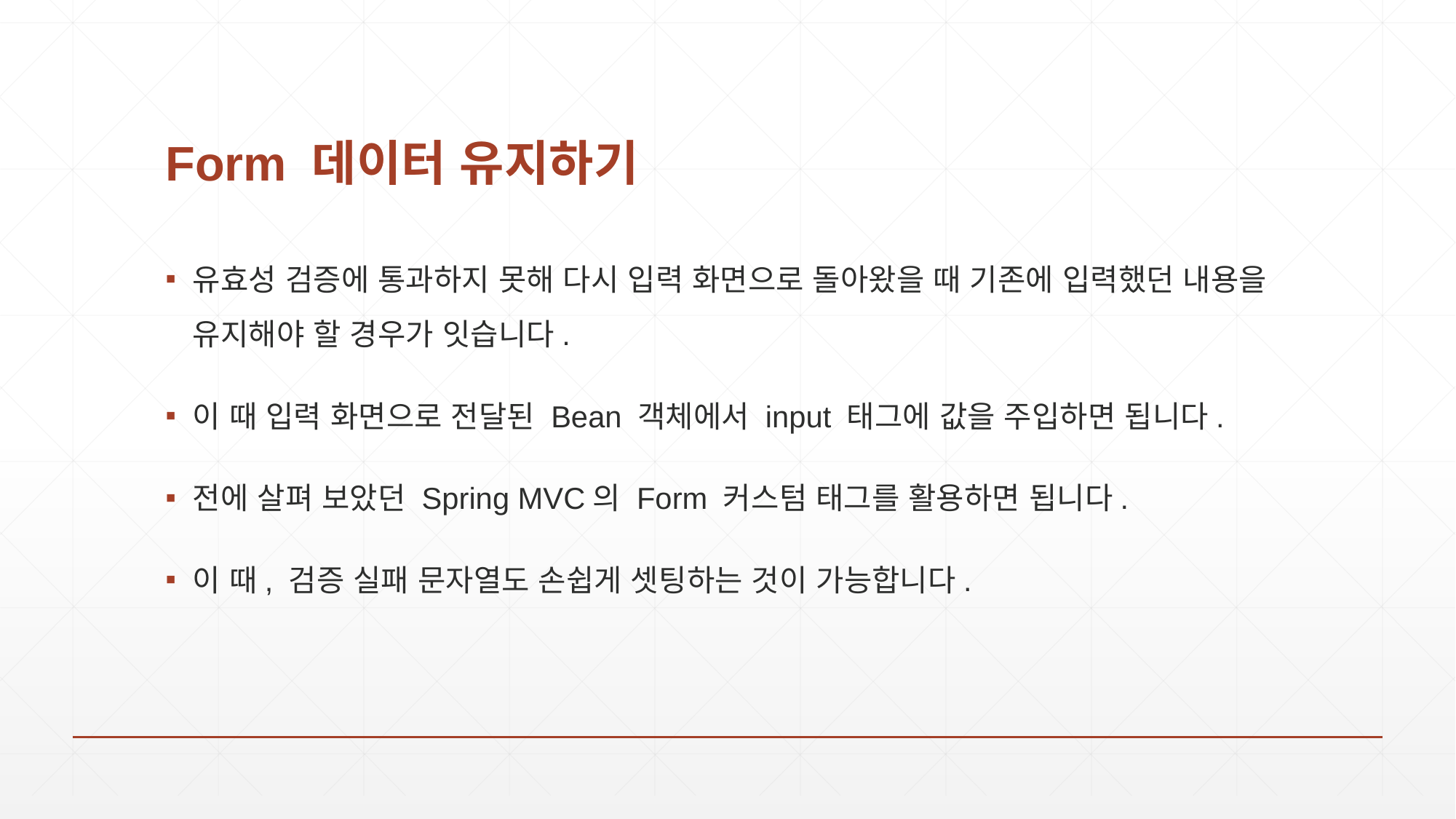

# Form 데이터 유지하기
유효성 검증에 통과하지 못해 다시 입력 화면으로 돌아왔을 때 기존에 입력했던 내용을 유지해야 할 경우가 잇습니다.
이 때 입력 화면으로 전달된 Bean 객체에서 input 태그에 값을 주입하면 됩니다.
전에 살펴 보았던 Spring MVC의 Form 커스텀 태그를 활용하면 됩니다.
이 때, 검증 실패 문자열도 손쉽게 셋팅하는 것이 가능합니다.